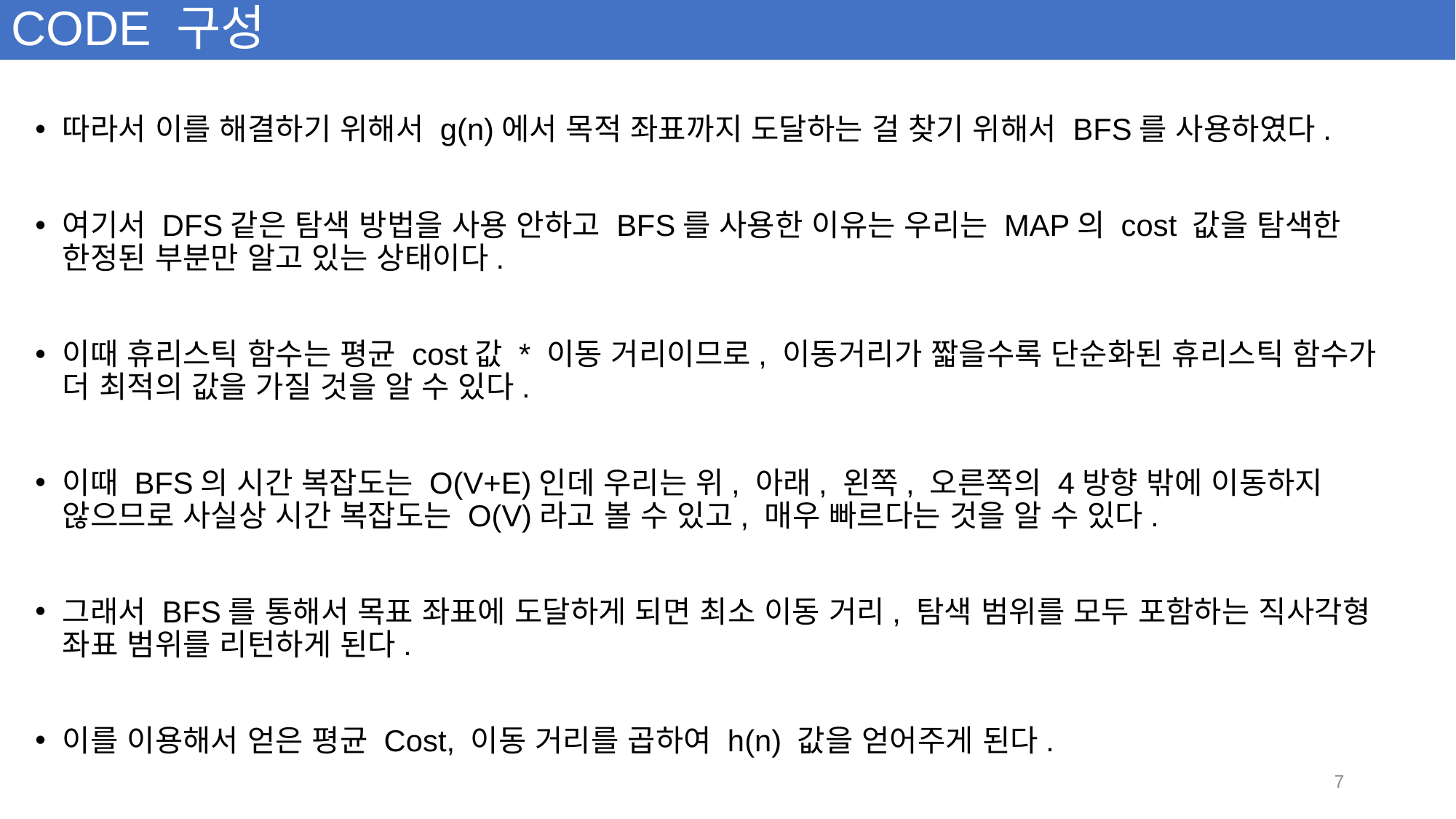

# CODE 구성
따라서 이를 해결하기 위해서 g(n)에서 목적 좌표까지 도달하는 걸 찾기 위해서 BFS를 사용하였다.

여기서 DFS같은 탐색 방법을 사용 안하고 BFS를 사용한 이유는 우리는 MAP의 cost 값을 탐색한 한정된 부분만 알고 있는 상태이다.

이때 휴리스틱 함수는 평균 cost값 * 이동 거리이므로, 이동거리가 짧을수록 단순화된 휴리스틱 함수가 더 최적의 값을 가질 것을 알 수 있다.

이때 BFS의 시간 복잡도는 O(V+E)인데 우리는 위, 아래, 왼쪽, 오른쪽의 4방향 밖에 이동하지 않으므로 사실상 시간 복잡도는 O(V)라고 볼 수 있고, 매우 빠르다는 것을 알 수 있다.

그래서 BFS를 통해서 목표 좌표에 도달하게 되면 최소 이동 거리, 탐색 범위를 모두 포함하는 직사각형 좌표 범위를 리턴하게 된다.

이를 이용해서 얻은 평균 Cost, 이동 거리를 곱하여 h(n) 값을 얻어주게 된다.

7